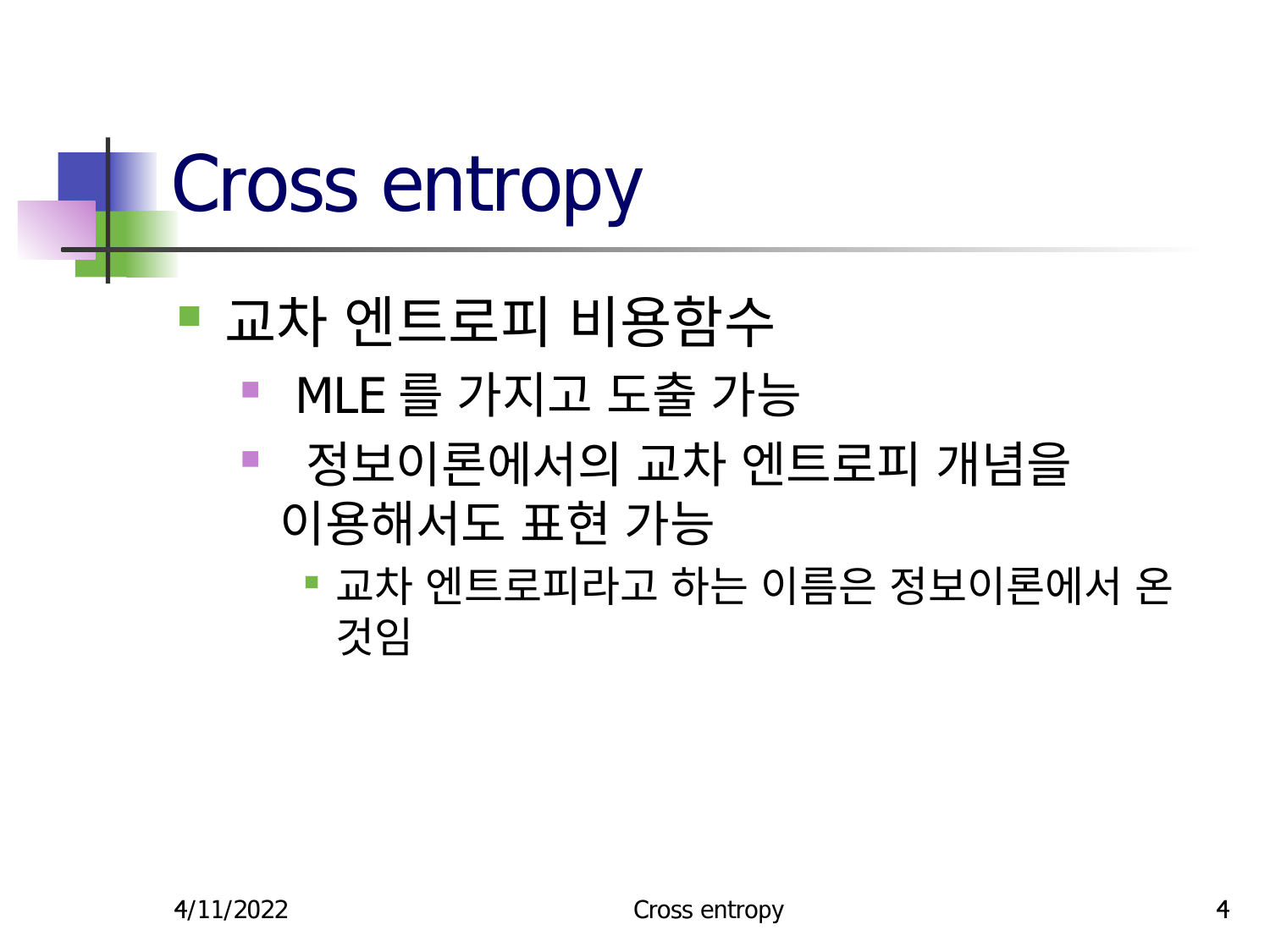

# Cross entropy
교차 엔트로피 비용함수
 MLE를 가지고 도출 가능
 정보이론에서의 교차 엔트로피 개념을 이용해서도 표현 가능
교차 엔트로피라고 하는 이름은 정보이론에서 온 것임
4/11/2022
Cross entropy
4